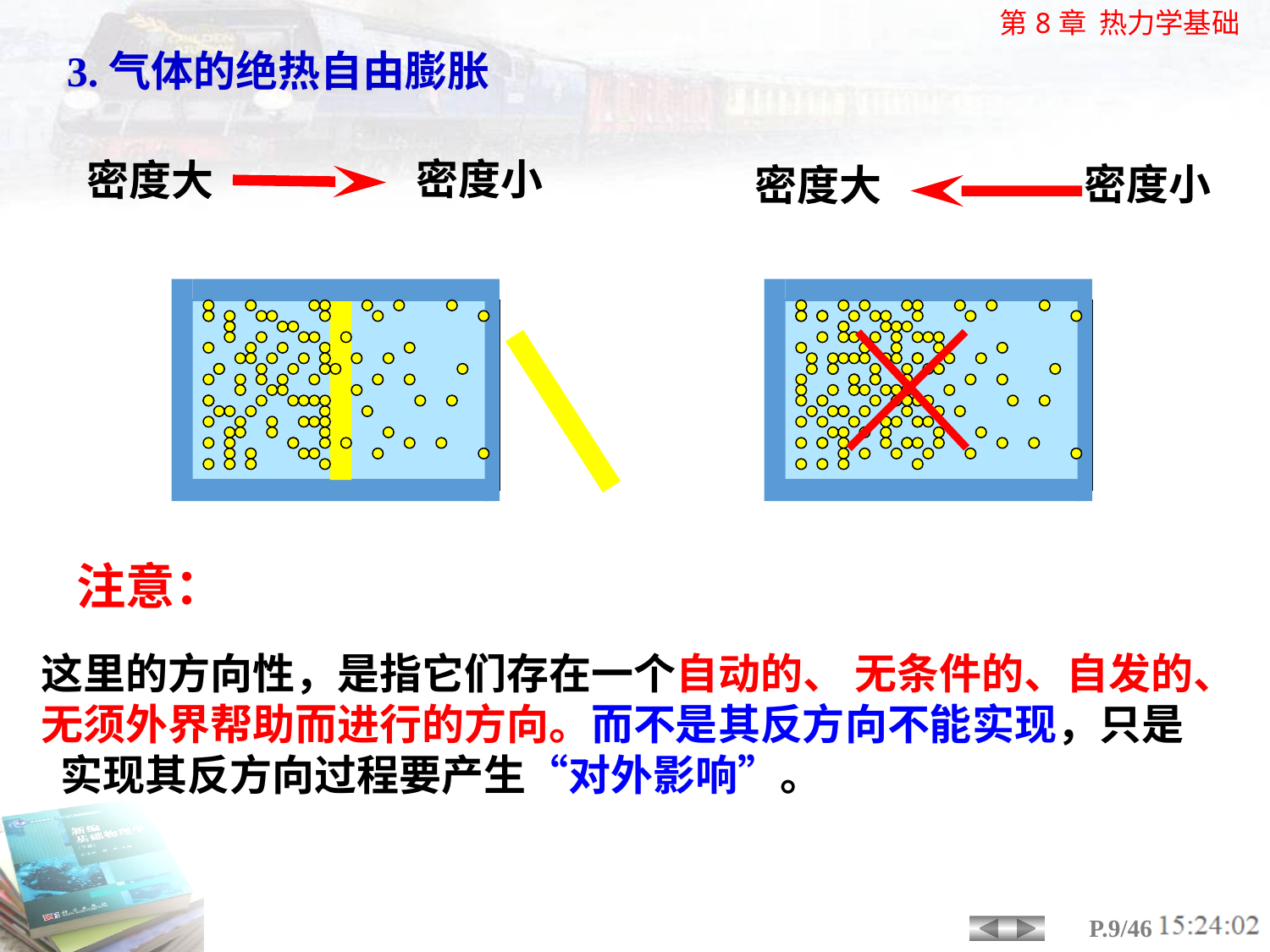

3.气体的绝热自由膨胀
密度小
密度大

密度小
密度大

注意：
这里的方向性，是指它们存在一个自动的、 无条件的、自发的、无须外界帮助而进行的方向。而不是其反方向不能实现，只是
 实现其反方向过程要产生“对外影响”。